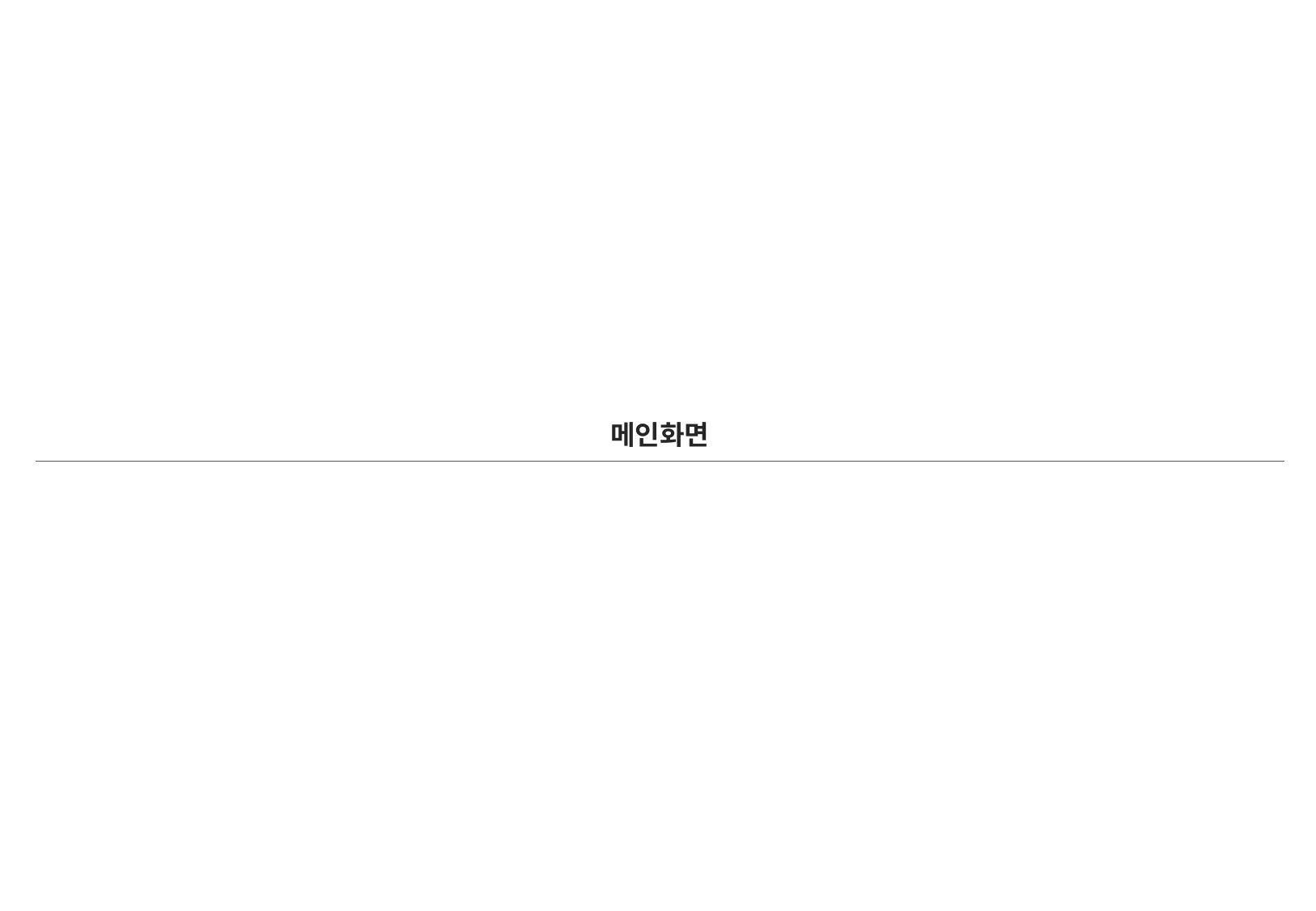

| 메인화면 |
| --- |
|  |